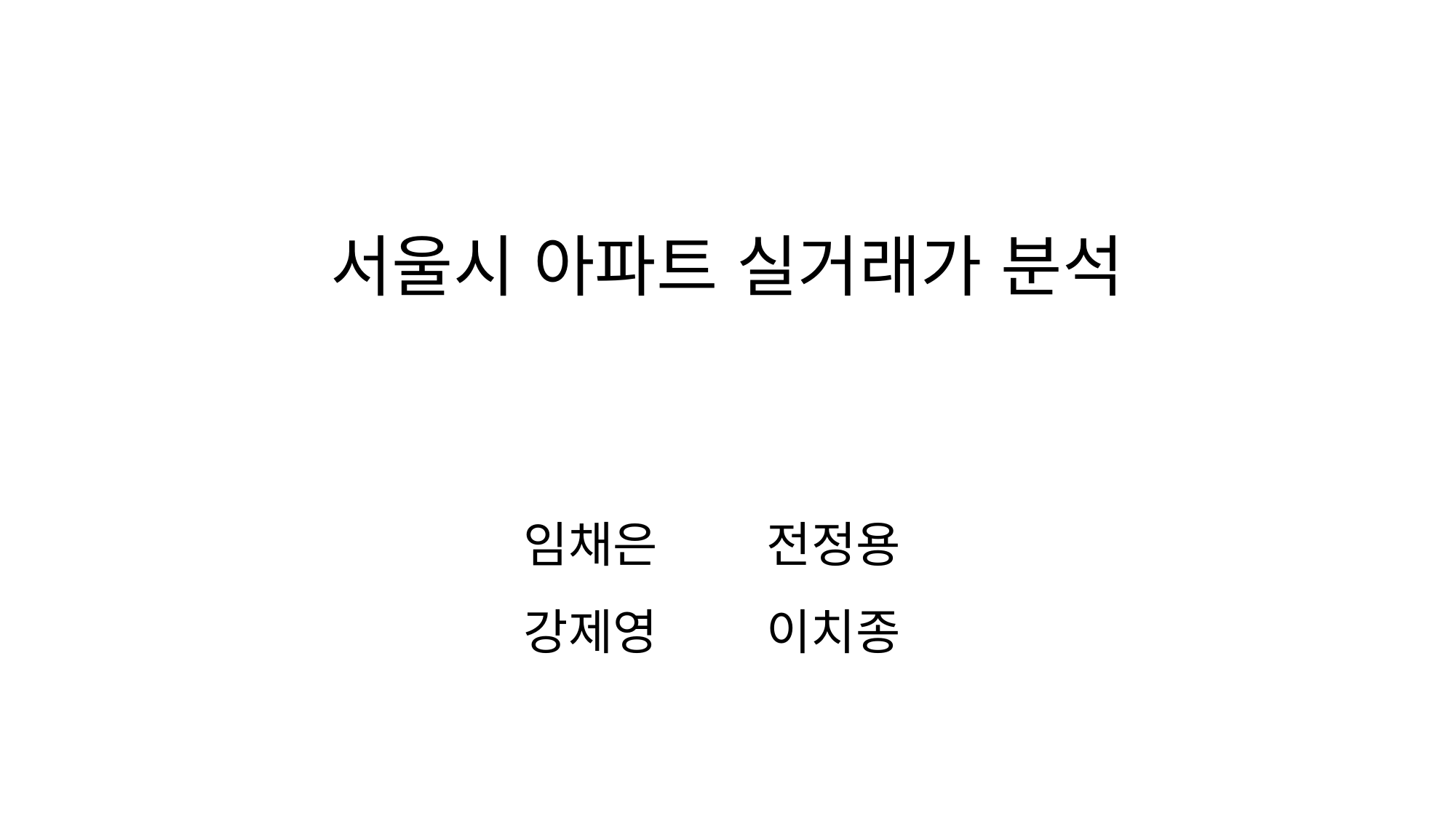

# 서울시 아파트 실거래가 분석
임채은        전정용
강제영        이치종